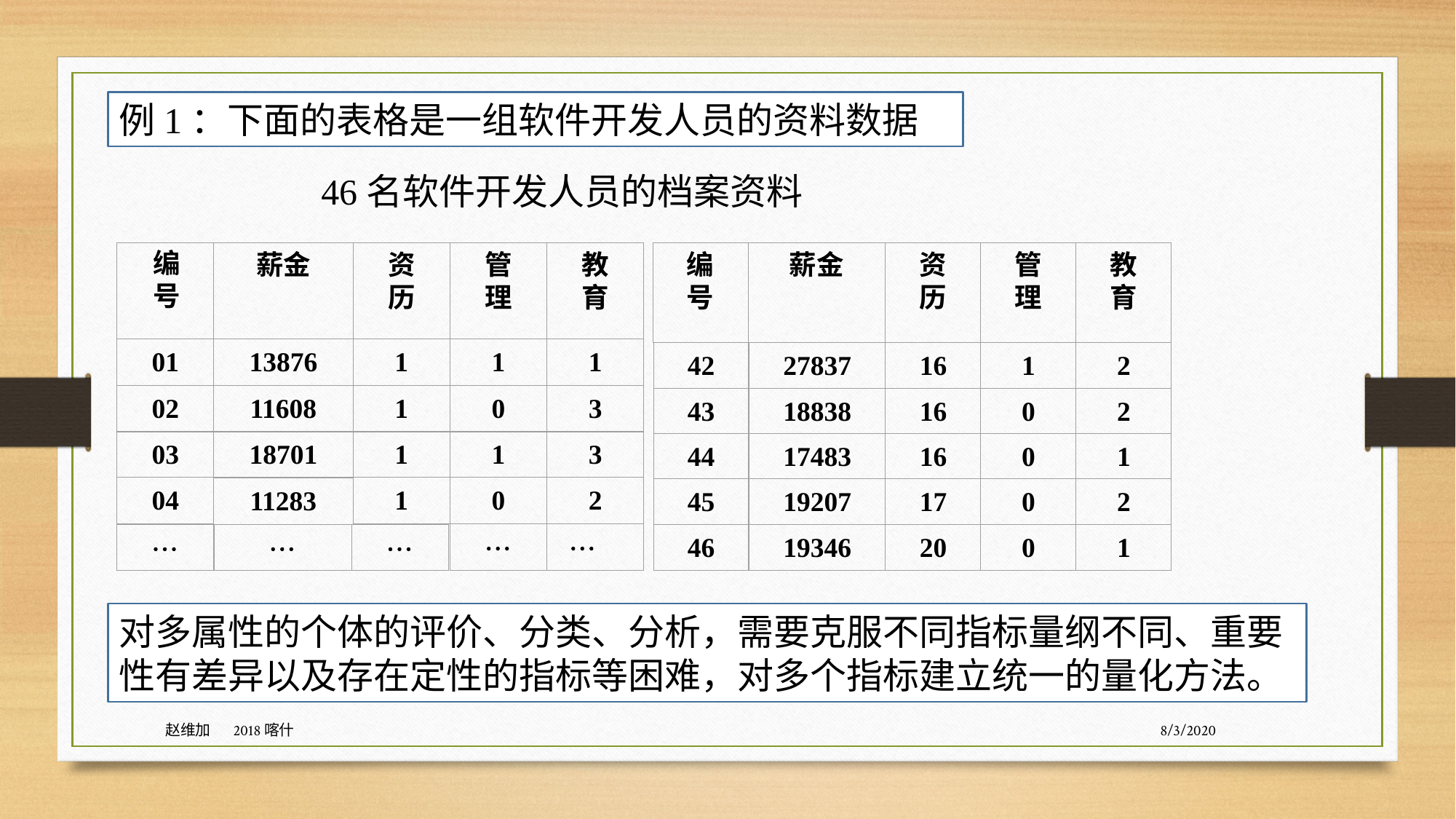

例1：下面的表格是一组软件开发人员的资料数据
46名软件开发人员的档案资料

编号

薪金

资历

管理

教育

编号

薪金

资历

管理

教育

42

27837

16

1

2

43

18838

16

0

2

44

17483

16

0

1

45

19207

17

0

2

46

19346

20

0

1

01

13876

1

1

1

02

11608

1

0

3

03

18701

1

1

3

04

1

0

2

11283

…

…

…

…

…

对多属性的个体的评价、分类、分析，需要克服不同指标量纲不同、重要性有差异以及存在定性的指标等困难，对多个指标建立统一的量化方法。
赵维加    2018喀什
8/3/2020